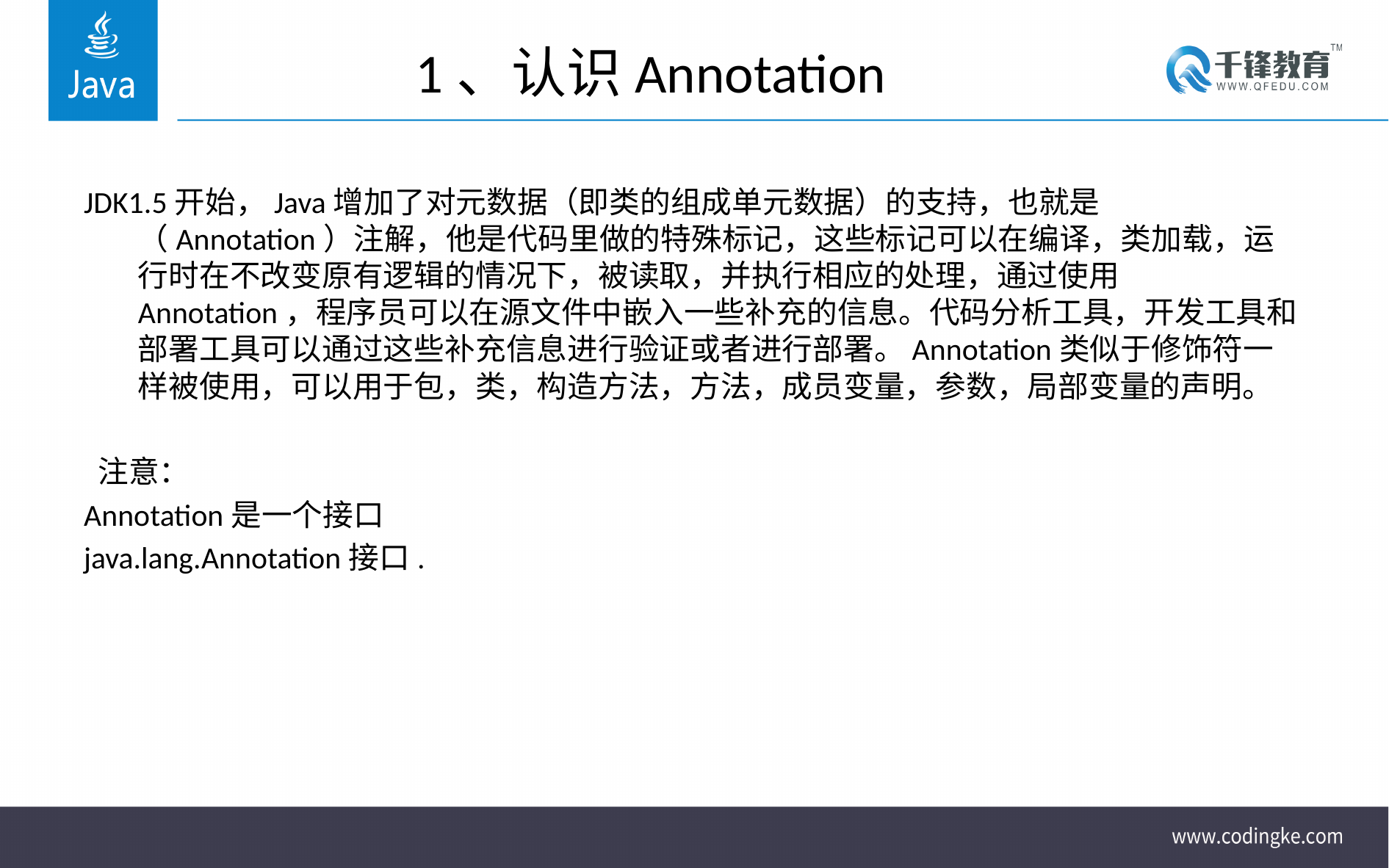

# 1、认识Annotation
JDK1.5开始，Java增加了对元数据（即类的组成单元数据）的支持，也就是（Annotation）注解，他是代码里做的特殊标记，这些标记可以在编译，类加载，运行时在不改变原有逻辑的情况下，被读取，并执行相应的处理，通过使用Annotation，程序员可以在源文件中嵌入一些补充的信息。代码分析工具，开发工具和部署工具可以通过这些补充信息进行验证或者进行部署。Annotation类似于修饰符一样被使用，可以用于包，类，构造方法，方法，成员变量，参数，局部变量的声明。

 注意：
Annotation是一个接口
java.lang.Annotation接口.